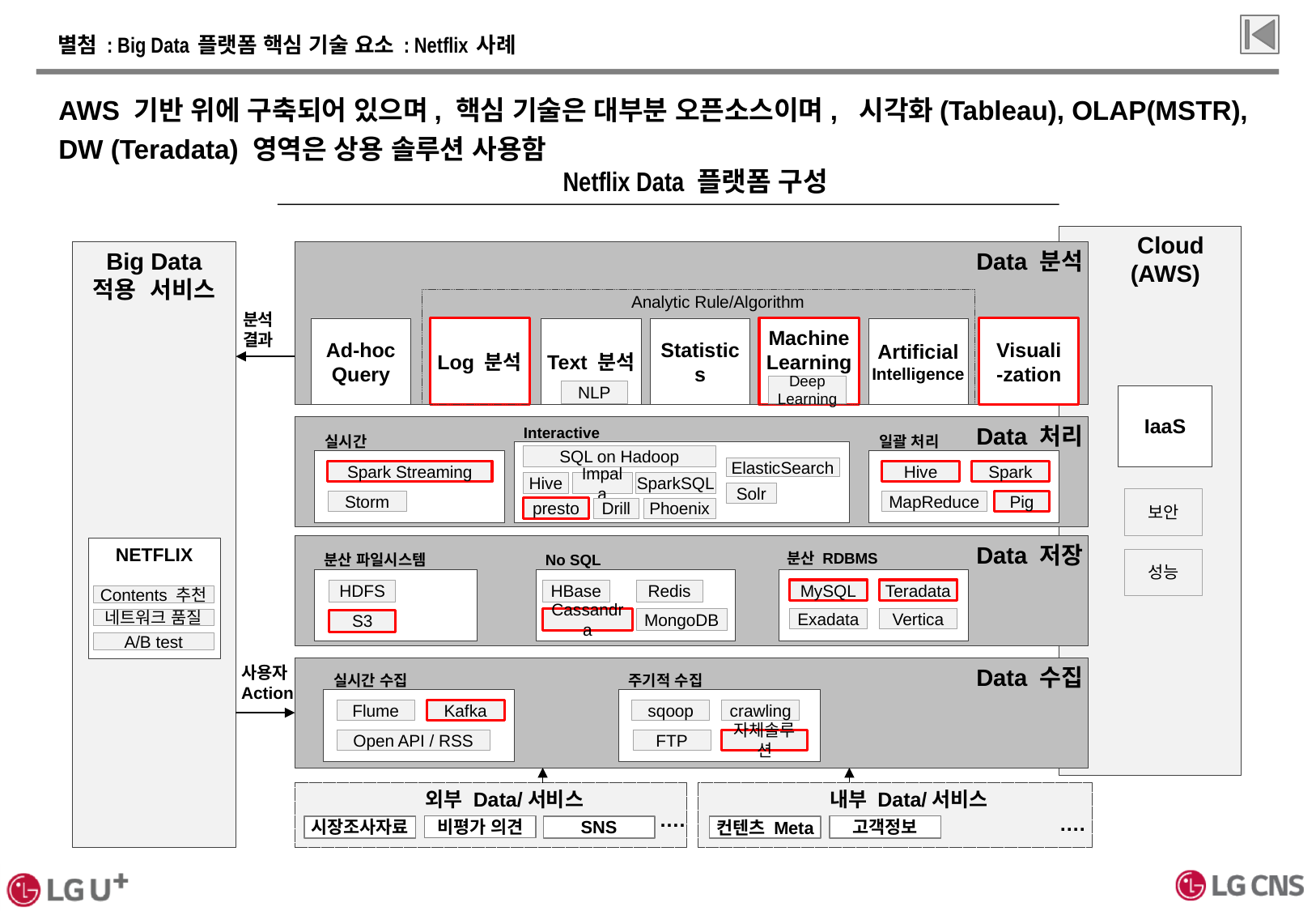

# 별첨 : Big Data 플랫폼 핵심 기술 요소 : Netflix 사례
AWS 기반 위에 구축되어 있으며, 핵심 기술은 대부분 오픈소스이며,  시각화(Tableau), OLAP(MSTR),
DW (Teradata) 영역은 상용 솔루션 사용함
Netflix Data 플랫폼 구성

시사점

1. 100% AWS 사용
    - Infra Cloud 로 아웃소싱,
    - HDFS 없이 S3만 사용 : Data 저장까지 Infra에 묶어서 아웃소싱

2. 핵심 영역에 대부분 오픈소스
   - 가입자 6500만의 초대규모여서 상용 솔루션보다 직접 오픈소스를 개선하는 것이 더 적합 (성능, 비용)
   - 오픈소스를 보완하는 자체 솔루션 다수 직접 개발
   - 오픈소스 수정사항 오픈소스에 기여

3. 상용 솔루션 배제 안함
   - 시각화 솔루션 tableu
   - OLAP: microstragy
   - DW : teradata

   - 오픈소스와 자체 솔루션을 메인으로 사용
   - 상용 솔루션이 더 적합한 부분에 일부 사용
           Cloud
          (AWS)
Big Data
적용  서비스
Data 분석
Analytic Rule/Algorithm

분석
결과
Log 분석
Text 분석
Statistics
Machine
Learning

Artificial
Intelligence
Visuali
-zation
Ad-hoc
Query
Deep Learning
NLP
IaaS
Data 처리
Interactive
실시간
일괄 처리

SQL on Hadoop

ElasticSearch
Spark Streaming
Hive
Spark
Hive
Impala
SparkSQL
Solr
보안
Storm
MapReduce
Pig
presto
Drill
Phoenix
Data 저장
NETFLIX

분산 RDBMS
분산 파일시스템
No SQL
성능

HDFS
HBase
Redis
MySQL
Teradata
Contents 추천
Cassandra
MongoDB
Exadata
Vertica
네트워크 품질
S3
A/B test
사용자
Action
Data 수집
실시간 수집
주기적 수집

Flume
Kafka
sqoop
crawling
Open API / RSS
FTP
자체솔루션
    외부 Data/서비스
    내부 Data/서비스
….
….
비평가 의견
고객정보
SNS
시장조사자료
컨텐츠 Meta